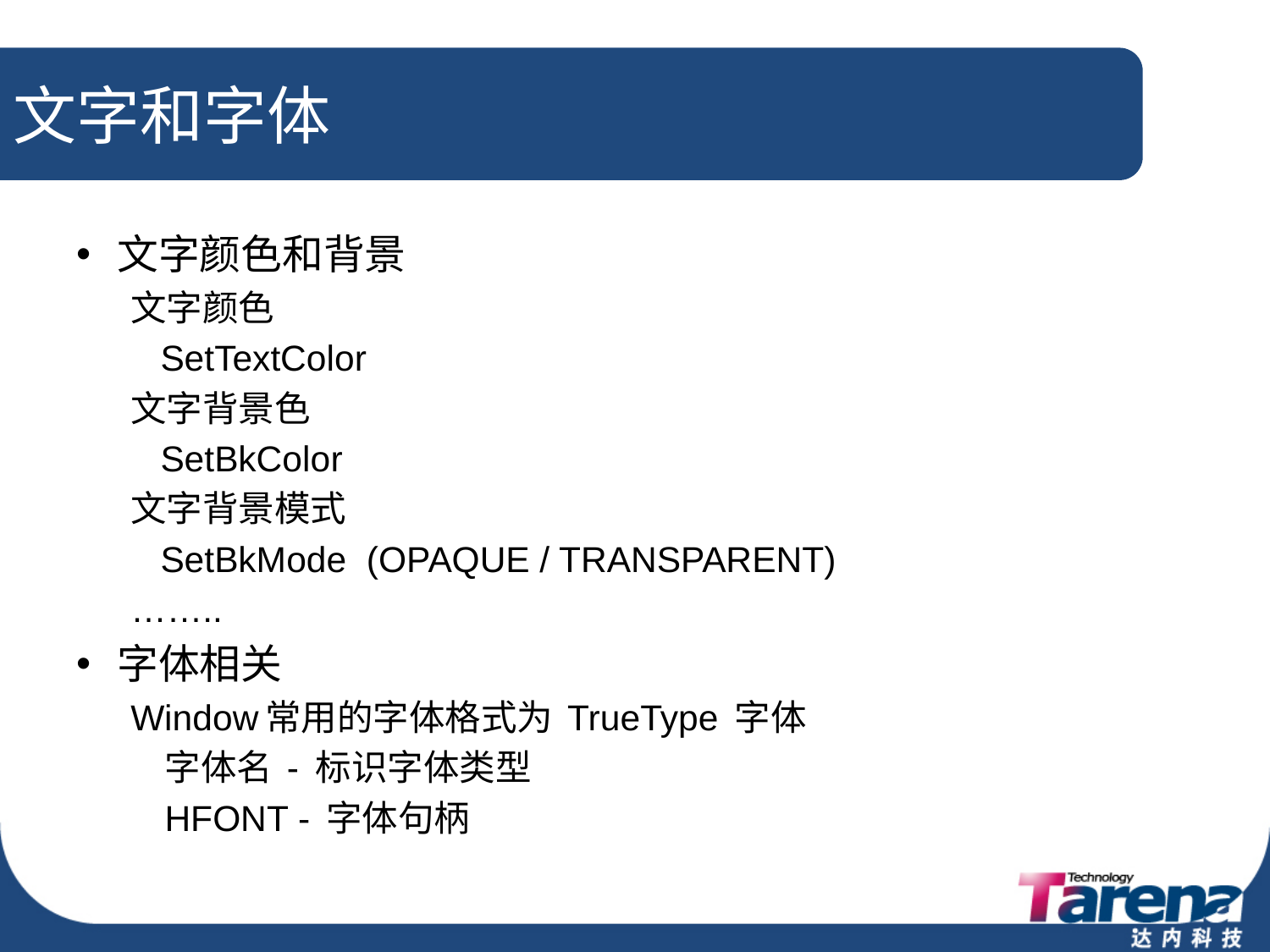

# 文字和字体
文字颜色和背景
文字颜色
   SetTextColor
文字背景色
   SetBkColor
文字背景模式
   SetBkMode  (OPAQUE / TRANSPARENT)
……..
字体相关
Window常用的字体格式为 TrueType 字体
	字体名 - 标识字体类型
	HFONT - 字体句柄